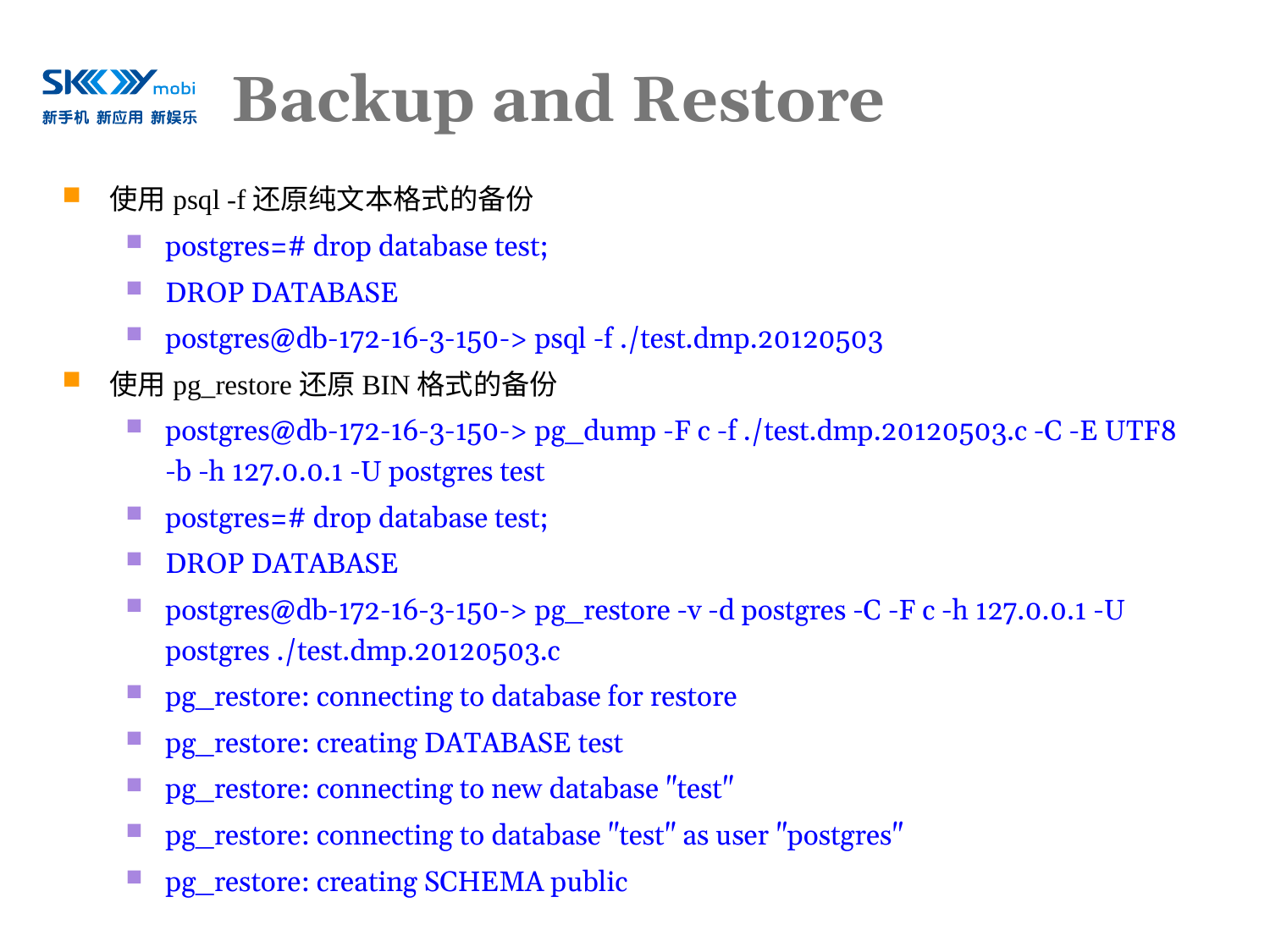

# Backup and Restore
使用psql -f还原纯文本格式的备份
postgres=# drop database test;
DROP DATABASE
postgres@db-172-16-3-150-> psql -f ./test.dmp.20120503
使用pg_restore还原BIN格式的备份
postgres@db-172-16-3-150-> pg_dump -F c -f ./test.dmp.20120503.c -C -E UTF8 -b -h 127.0.0.1 -U postgres test
postgres=# drop database test;
DROP DATABASE
postgres@db-172-16-3-150-> pg_restore -v -d postgres -C -F c -h 127.0.0.1 -U postgres ./test.dmp.20120503.c
pg_restore: connecting to database for restore
pg_restore: creating DATABASE test
pg_restore: connecting to new database "test"
pg_restore: connecting to database "test" as user "postgres"
pg_restore: creating SCHEMA public